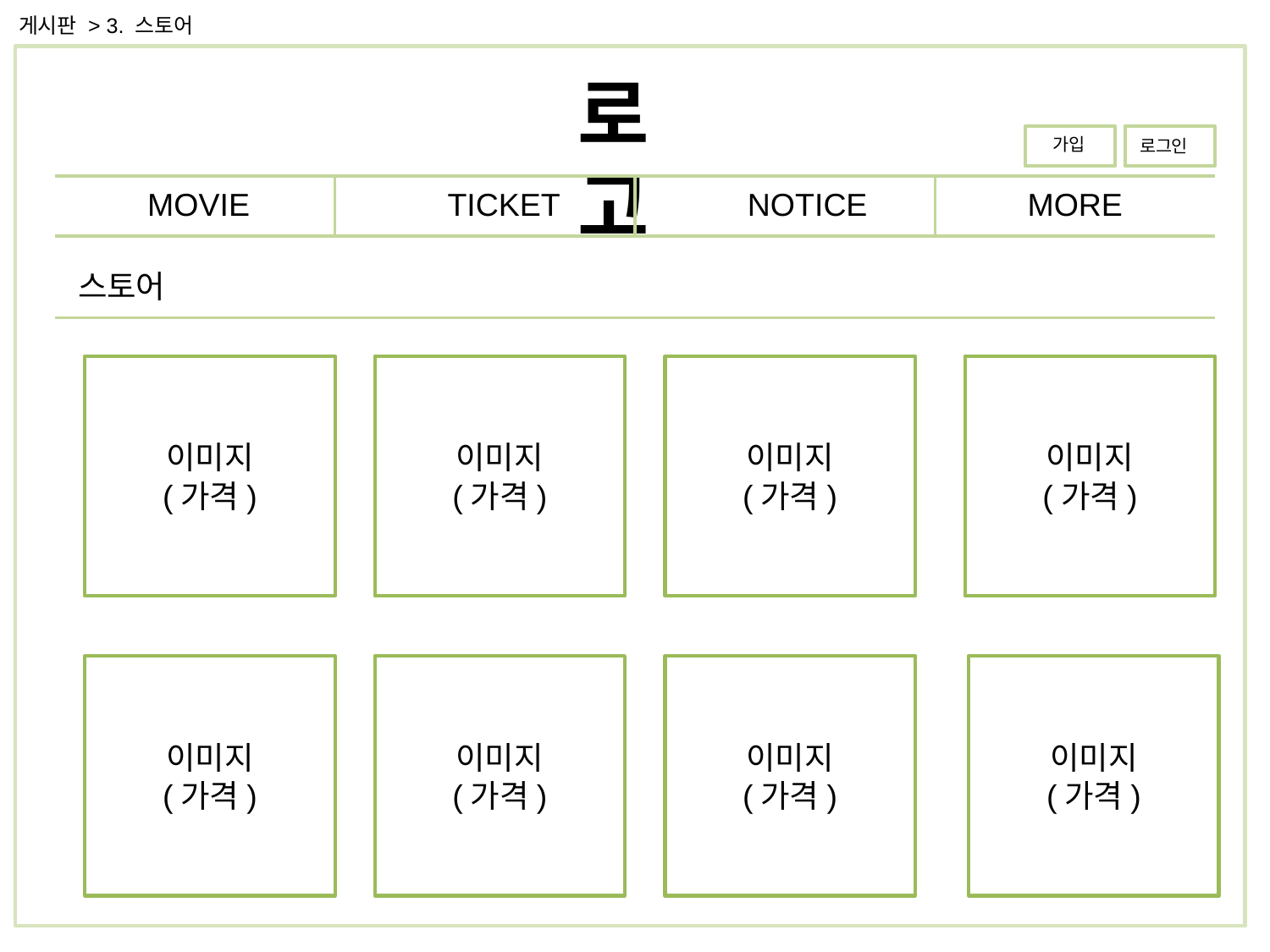

게시판 > 3. 스토어

로고

가입
로그인
MOVIE
TICKET
NOTICE
MORE
스토어
이미지
(가격)
이미지
(가격)
이미지
(가격)
이미지
(가격)
이미지
(가격)
이미지
(가격)
이미지
(가격)
이미지
(가격)